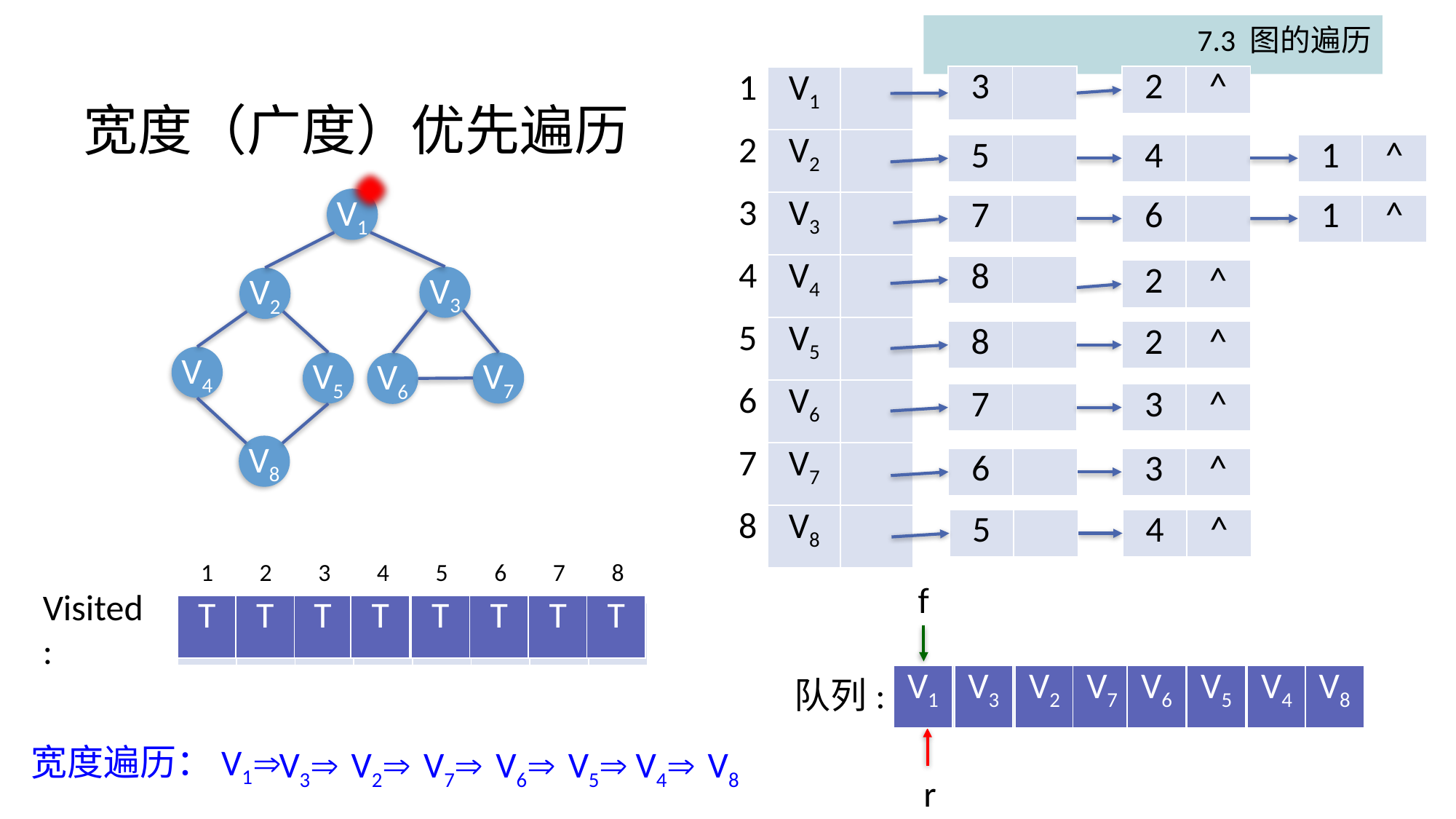

7.3 图的遍历
| 3 |  |
| --- | --- |
| 2 | ^ |
| --- | --- |
| 1 | V1 |  |
| --- | --- | --- |
| 2 | V2 |  |
| 3 | V3 |  |
| 4 | V4 |  |
| 5 | V5 |  |
| 6 | V6 |  |
| 7 | V7 |  |
| 8 | V8 |  |
# 宽度（广度）优先遍历
| 5 |  |
| --- | --- |
| 4 |  |
| --- | --- |
| 1 | ^ |
| --- | --- |

V1
| 1 | ^ |
| --- | --- |
| 7 |  |
| --- | --- |
| 6 |  |
| --- | --- |
| 8 |  |
| --- | --- |
| 2 | ^ |
| --- | --- |
V3
V2
| 8 |  |
| --- | --- |
| 2 | ^ |
| --- | --- |
V4
V5
V7
V6
| 7 |  |
| --- | --- |
| 3 | ^ |
| --- | --- |
V8
| 6 |  |
| --- | --- |
| 3 | ^ |
| --- | --- |
| 5 |  |
| --- | --- |
| 4 | ^ |
| --- | --- |
| 1 | 2 | 3 | 4 | 5 | 6 | 7 | 8 |
| --- | --- | --- | --- | --- | --- | --- | --- |
| F | F | F | F | F | F | F | F |
f
Visited:
| T |
| --- |
| T |
| --- |
| T |
| --- |
| T |
| --- |
| T |
| --- |
| T |
| --- |
| T |
| --- |
| T |
| --- |
| V1 |
| --- |
|  |  |  |  |  |  |  |  |
| --- | --- | --- | --- | --- | --- | --- | --- |
| V3 |
| --- |
| V2 |
| --- |
| V7 |
| --- |
| V6 |
| --- |
| V5 |
| --- |
| V4 |
| --- |
| V8 |
| --- |
队列:
r
宽度遍历：V1⇒
V3⇒
V2⇒
V7⇒
V6⇒
V5⇒
V4⇒
V8